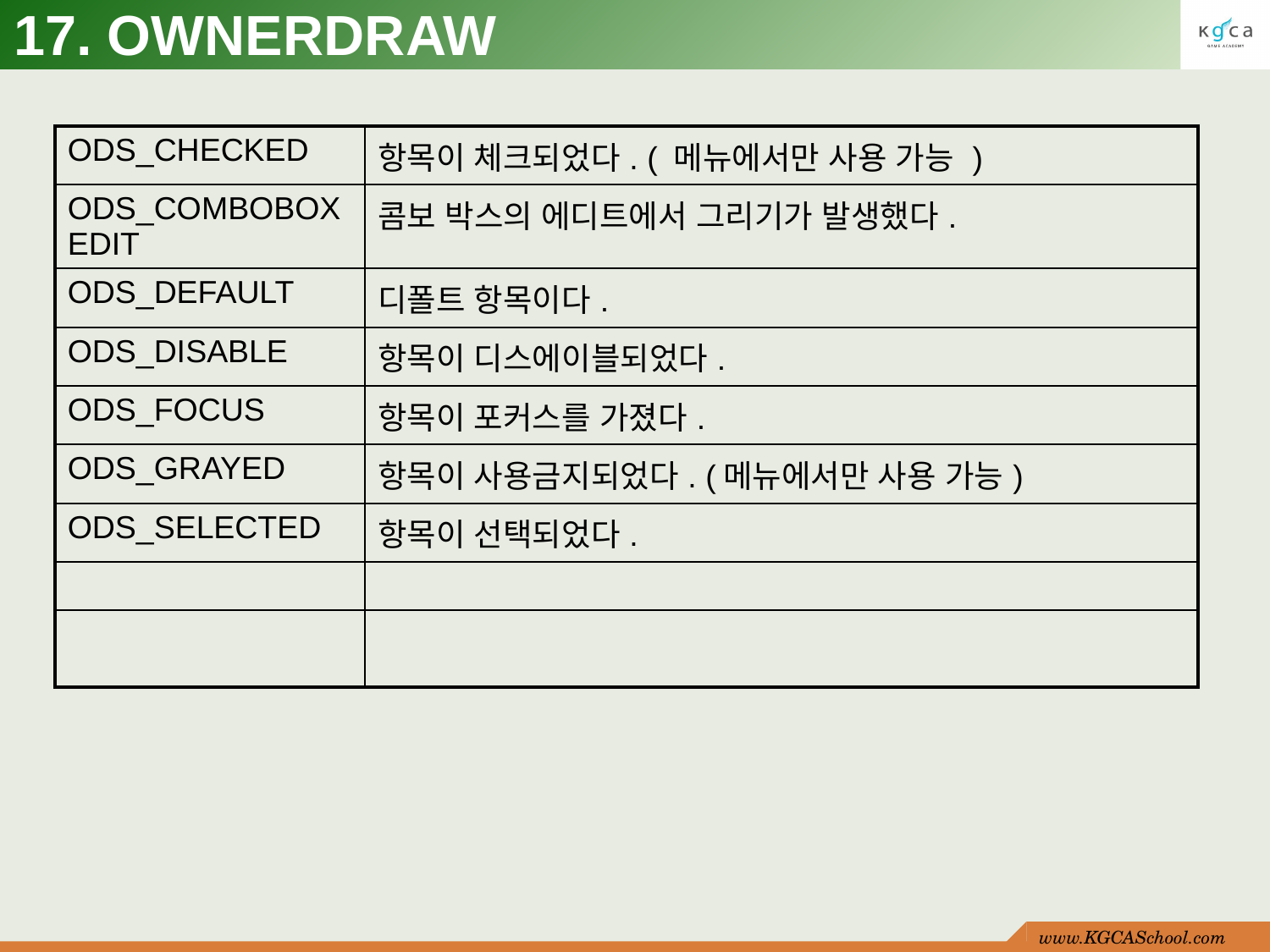

# 17. OWNERDRAW
| ODS\_CHECKED | 항목이 체크되었다. ( 메뉴에서만 사용 가능 ) |
| --- | --- |
| ODS\_COMBOBOXEDIT | 콤보 박스의 에디트에서 그리기가 발생했다. |
| ODS\_DEFAULT | 디폴트 항목이다. |
| ODS\_DISABLE | 항목이 디스에이블되었다. |
| ODS\_FOCUS | 항목이 포커스를 가졌다. |
| ODS\_GRAYED | 항목이 사용금지되었다. (메뉴에서만 사용 가능) |
| ODS\_SELECTED | 항목이 선택되었다. |
|  |  |
|  |  |